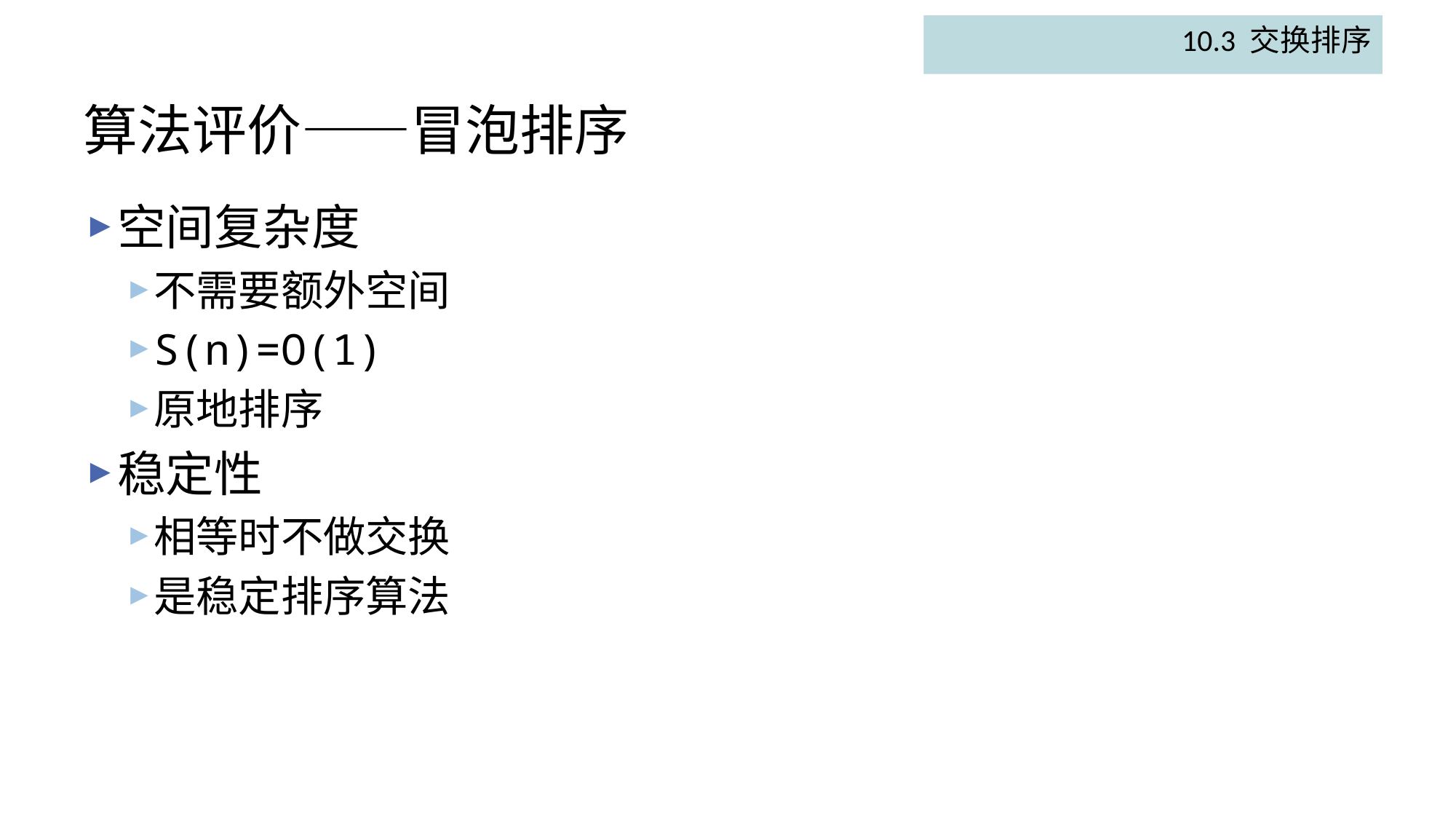

10.3 交换排序
# 算法评价——冒泡排序
空间复杂度
不需要额外空间
S(n)=O(1)
原地排序
稳定性
相等时不做交换
是稳定排序算法